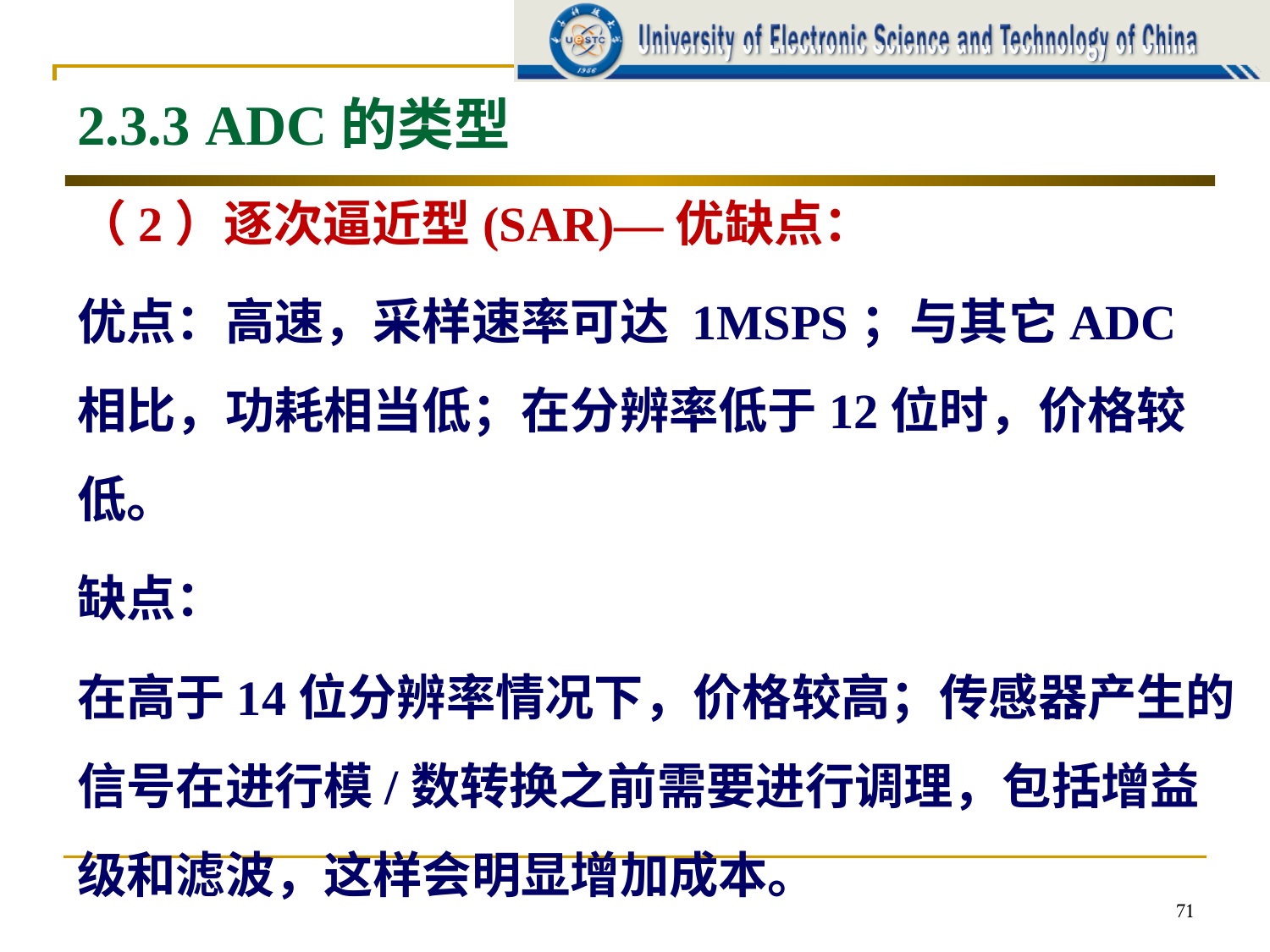

2.3.3 ADC的类型
# （2）逐次逼近型(SAR)—优缺点：
优点：高速，采样速率可达 1MSPS；与其它ADC相比，功耗相当低；在分辨率低于12位时，价格较低。
缺点：
在高于14位分辨率情况下，价格较高；传感器产生的信号在进行模/数转换之前需要进行调理，包括增益级和滤波，这样会明显增加成本。
71